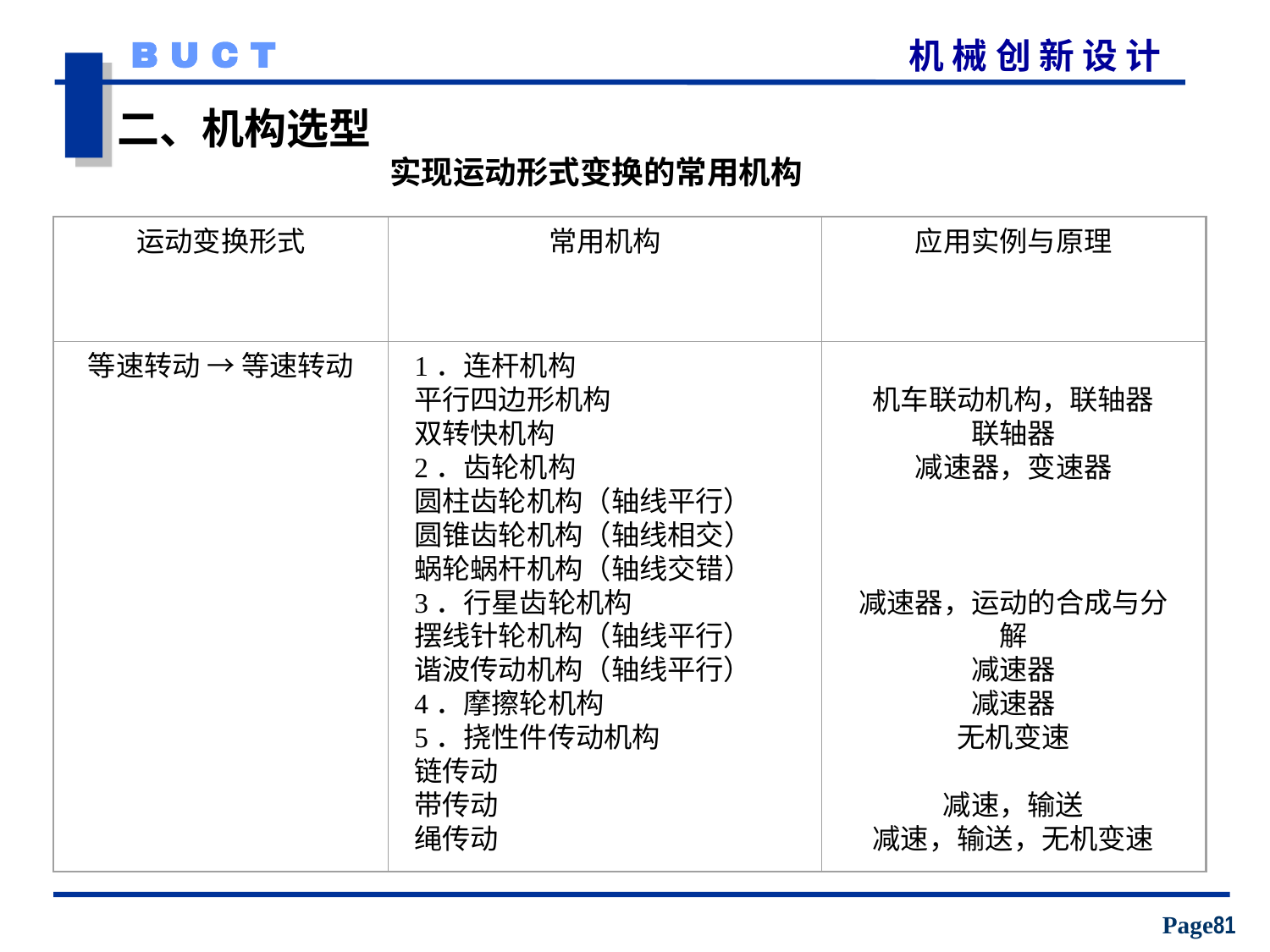

二、机构选型
实现运动形式变换的常用机构

运动变换形式

常用机构

应用实例与原理

等速转动 → 等速转动

1．连杆机构
平行四边形机构
双转快机构
2．齿轮机构
圆柱齿轮机构（轴线平行）
圆锥齿轮机构（轴线相交）
蜗轮蜗杆机构（轴线交错）
3．行星齿轮机构
摆线针轮机构（轴线平行）
谐波传动机构（轴线平行）
4．摩擦轮机构
5．挠性件传动机构
链传动
带传动
绳传动

机车联动机构，联轴器
联轴器
减速器，变速器

减速器，运动的合成与分解
减速器
减速器
无机变速

减速，输送
减速，输送，无机变速

Page81